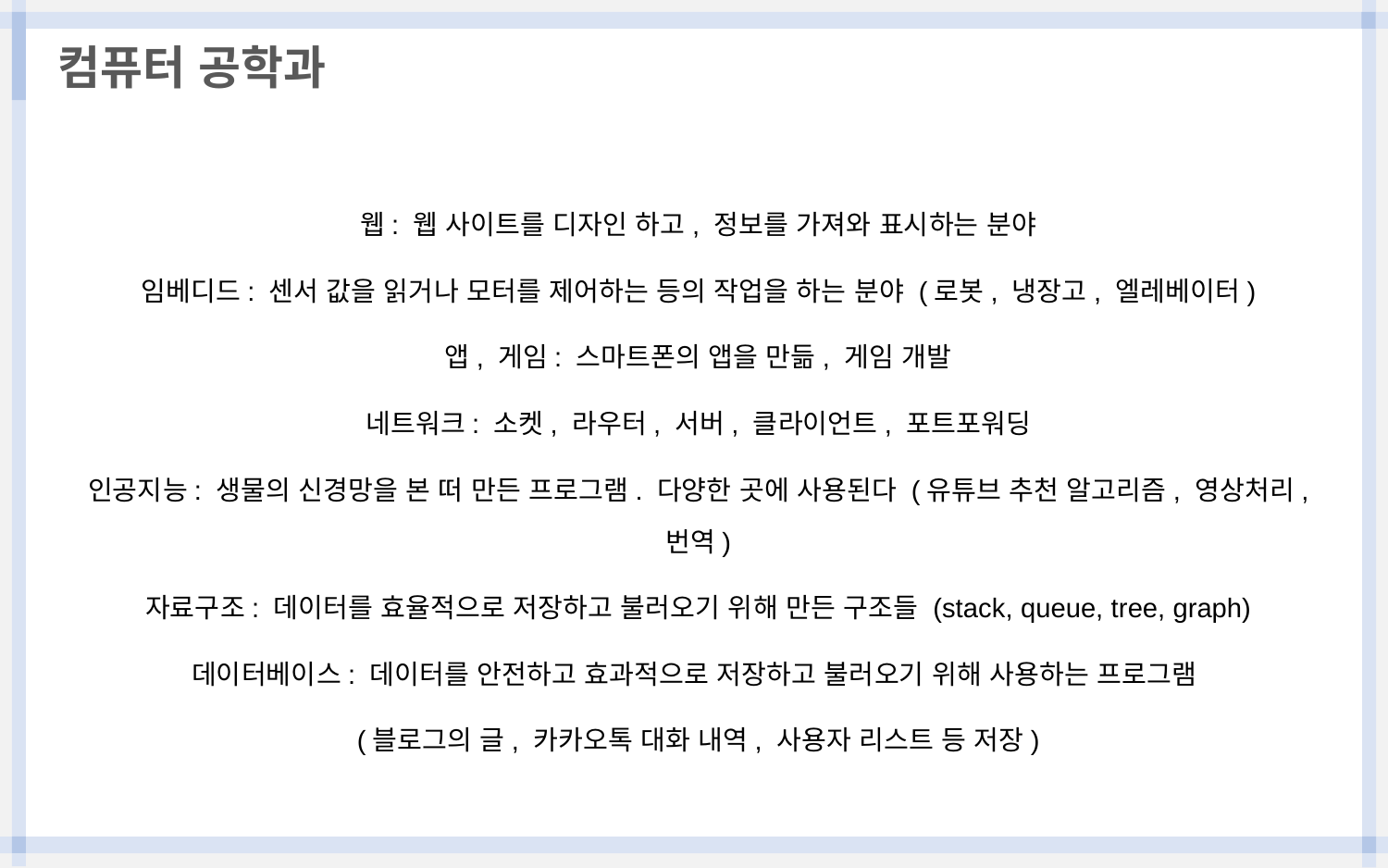

컴퓨터 공학과

웹: 웹 사이트를 디자인 하고, 정보를 가져와 표시하는 분야
임베디드: 센서 값을 읽거나 모터를 제어하는 등의 작업을 하는 분야 (로봇, 냉장고, 엘레베이터)
앱, 게임: 스마트폰의 앱을 만듦, 게임 개발
네트워크: 소켓, 라우터, 서버, 클라이언트, 포트포워딩
인공지능: 생물의 신경망을 본 떠 만든 프로그램. 다양한 곳에 사용된다 (유튜브 추천 알고리즘, 영상처리, 번역)
자료구조: 데이터를 효율적으로 저장하고 불러오기 위해 만든 구조들 (stack, queue, tree, graph)
데이터베이스: 데이터를 안전하고 효과적으로 저장하고 불러오기 위해 사용하는 프로그램
(블로그의 글, 카카오톡 대화 내역, 사용자 리스트 등 저장)